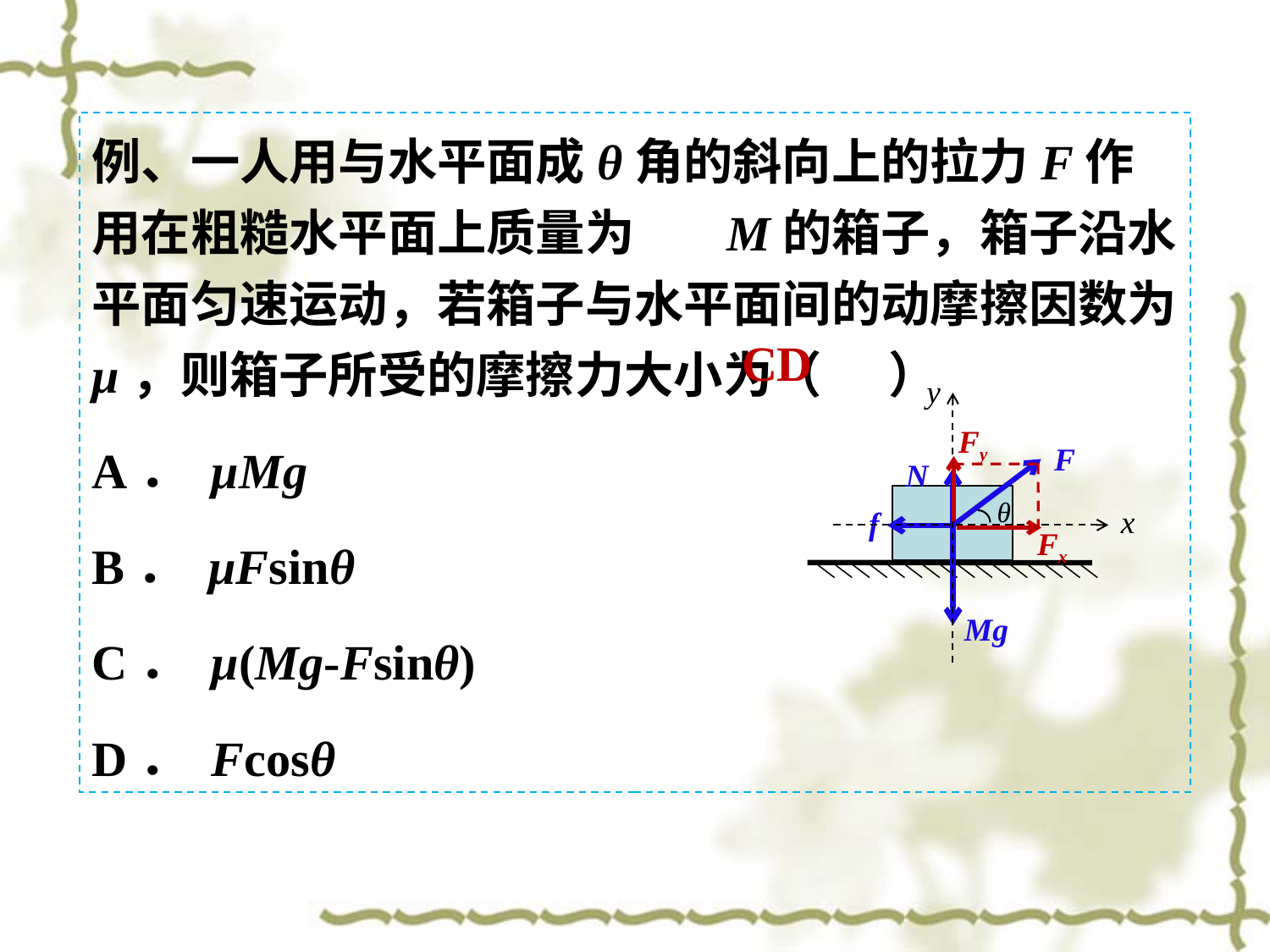

例、一人用与水平面成θ角的斜向上的拉力F作用在粗糙水平面上质量为	M的箱子，箱子沿水平面匀速运动，若箱子与水平面间的动摩擦因数为μ，则箱子所受的摩擦力大小为（      ）
A． μMg
B． μFsinθ
C． μ(Mg-Fsinθ)
D． Fcosθ
CD
y
x
Fy
F
N

θ

f
Fx

Mg